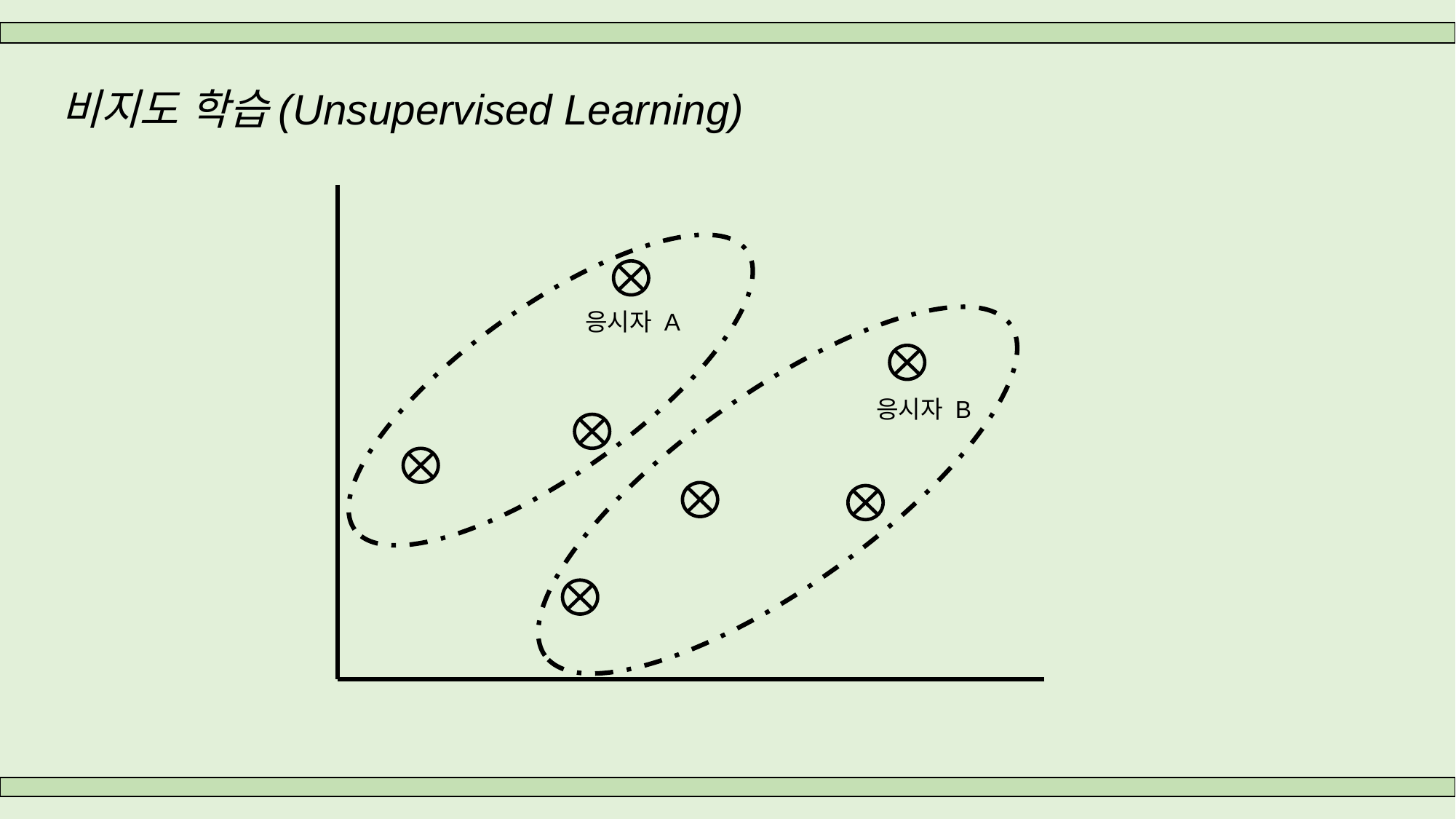

비지도 학습(Unsupervised Learning)

응시자 A

응시자 B